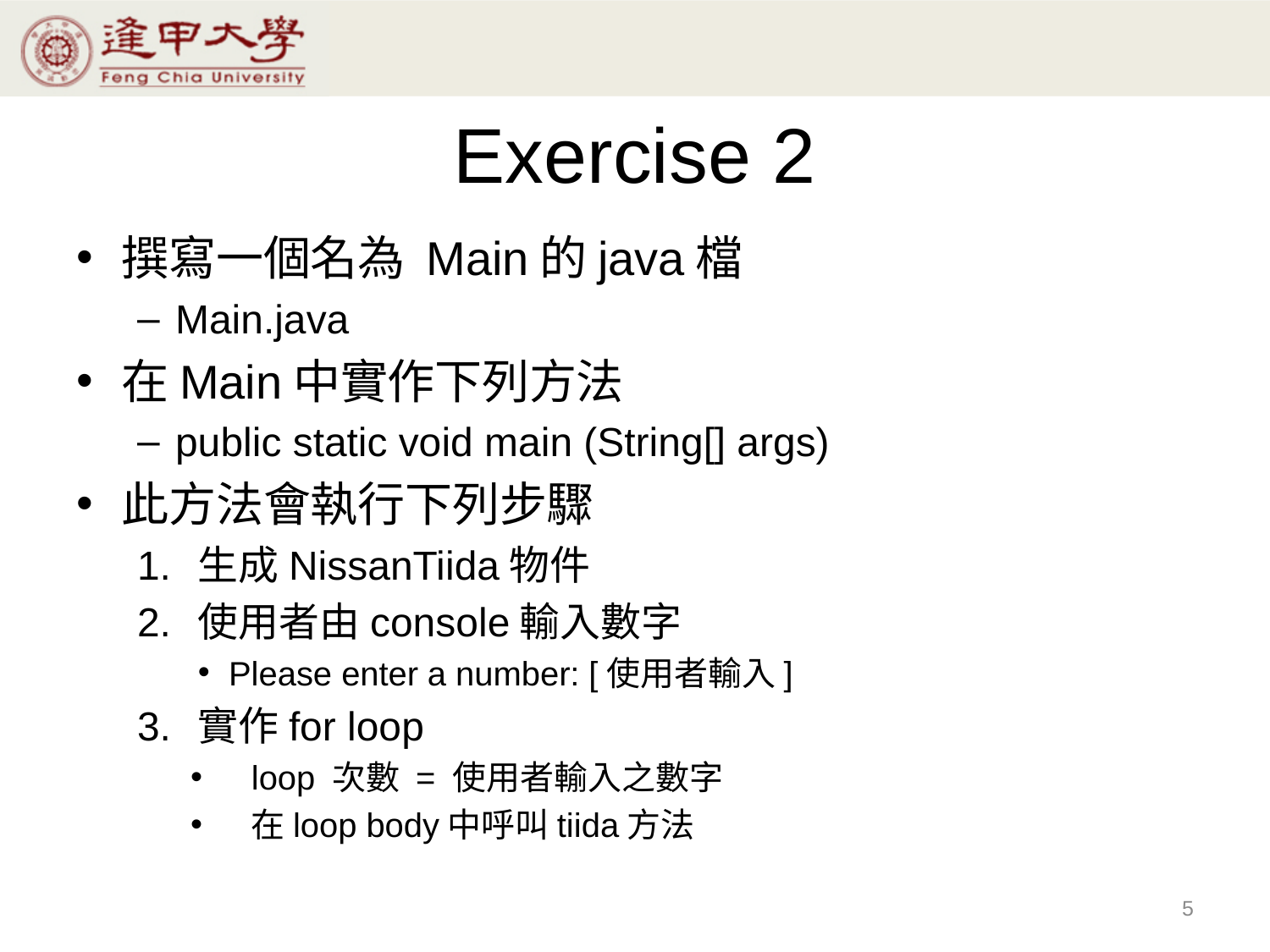

# Exercise 2
撰寫一個名為 Main的java檔
Main.java
在Main中實作下列方法
public static void main (String[] args)
此方法會執行下列步驟
生成NissanTiida物件
使用者由console輸入數字
Please enter a number: [使用者輸入]
實作for loop
loop 次數 = 使用者輸入之數字
在loop body中呼叫tiida方法

5